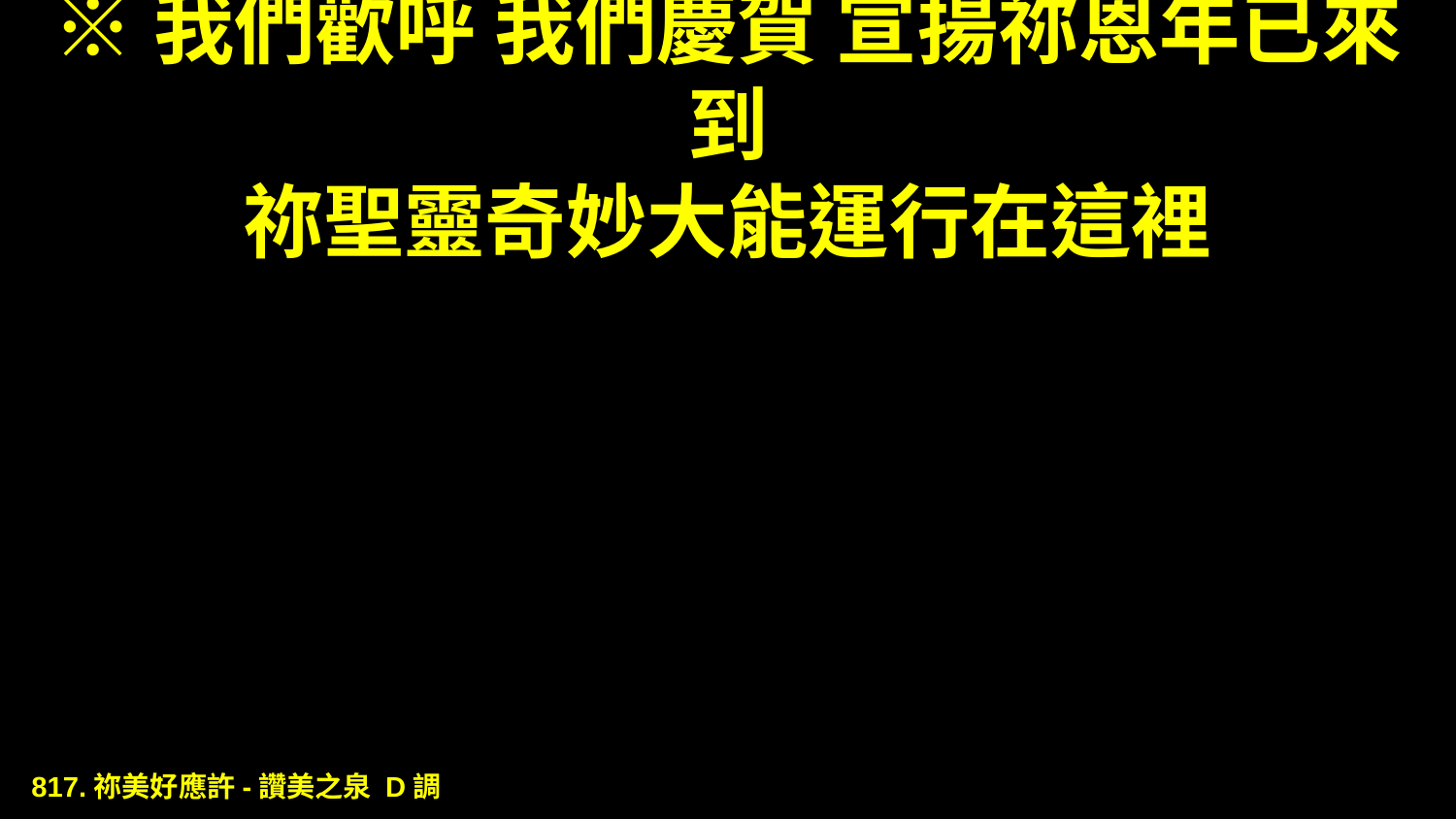

# ※我們歡呼 我們慶賀 宣揚祢恩年已來到 祢聖靈奇妙大能運行在這裡
817.祢美好應許-讚美之泉 D調